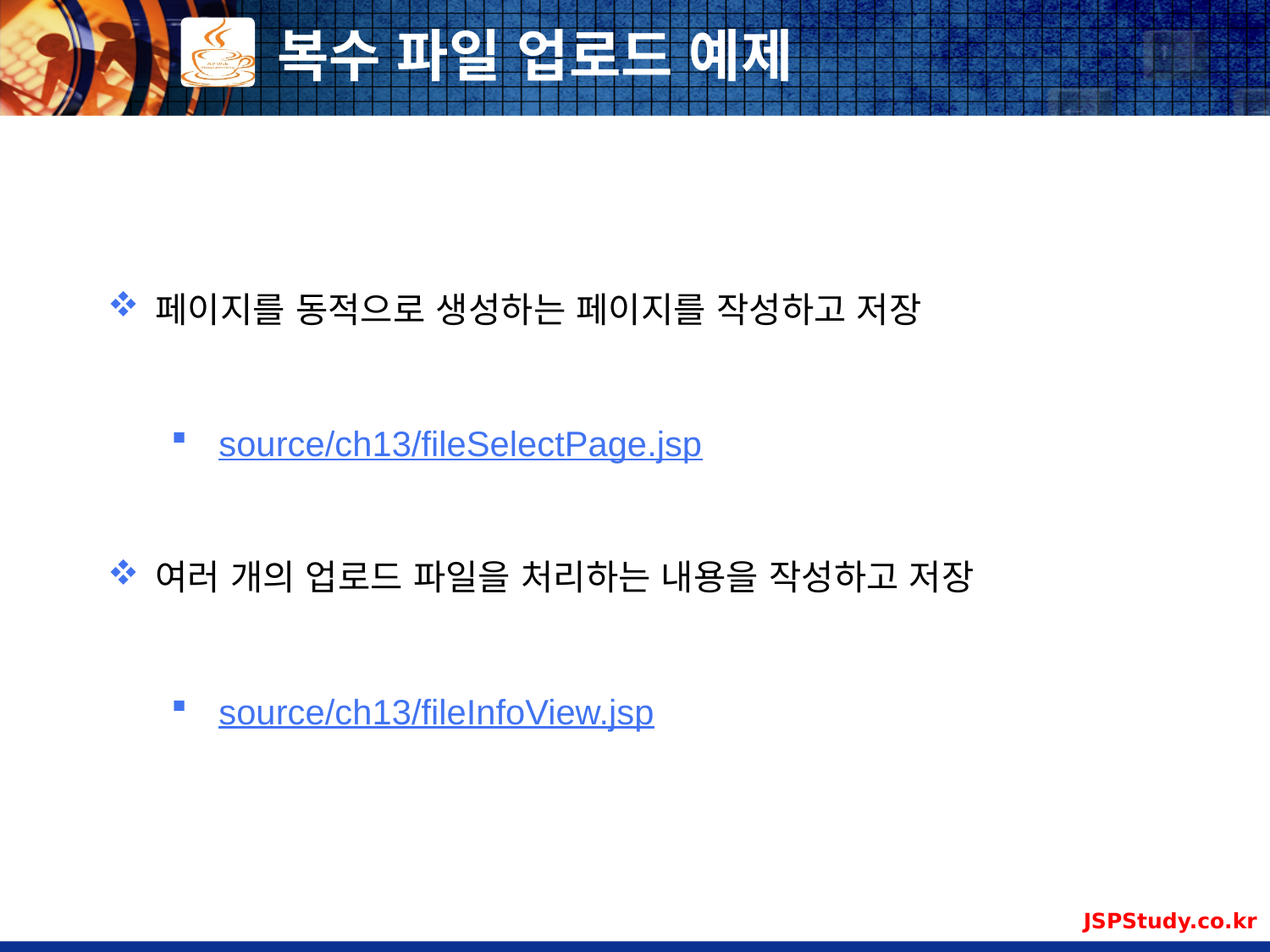

# 복수 파일 업로드 예제
페이지를 동적으로 생성하는 페이지를 작성하고 저장
source/ch13/fileSelectPage.jsp
여러 개의 업로드 파일을 처리하는 내용을 작성하고 저장
source/ch13/fileInfoView.jsp

JSPStudy.co.kr